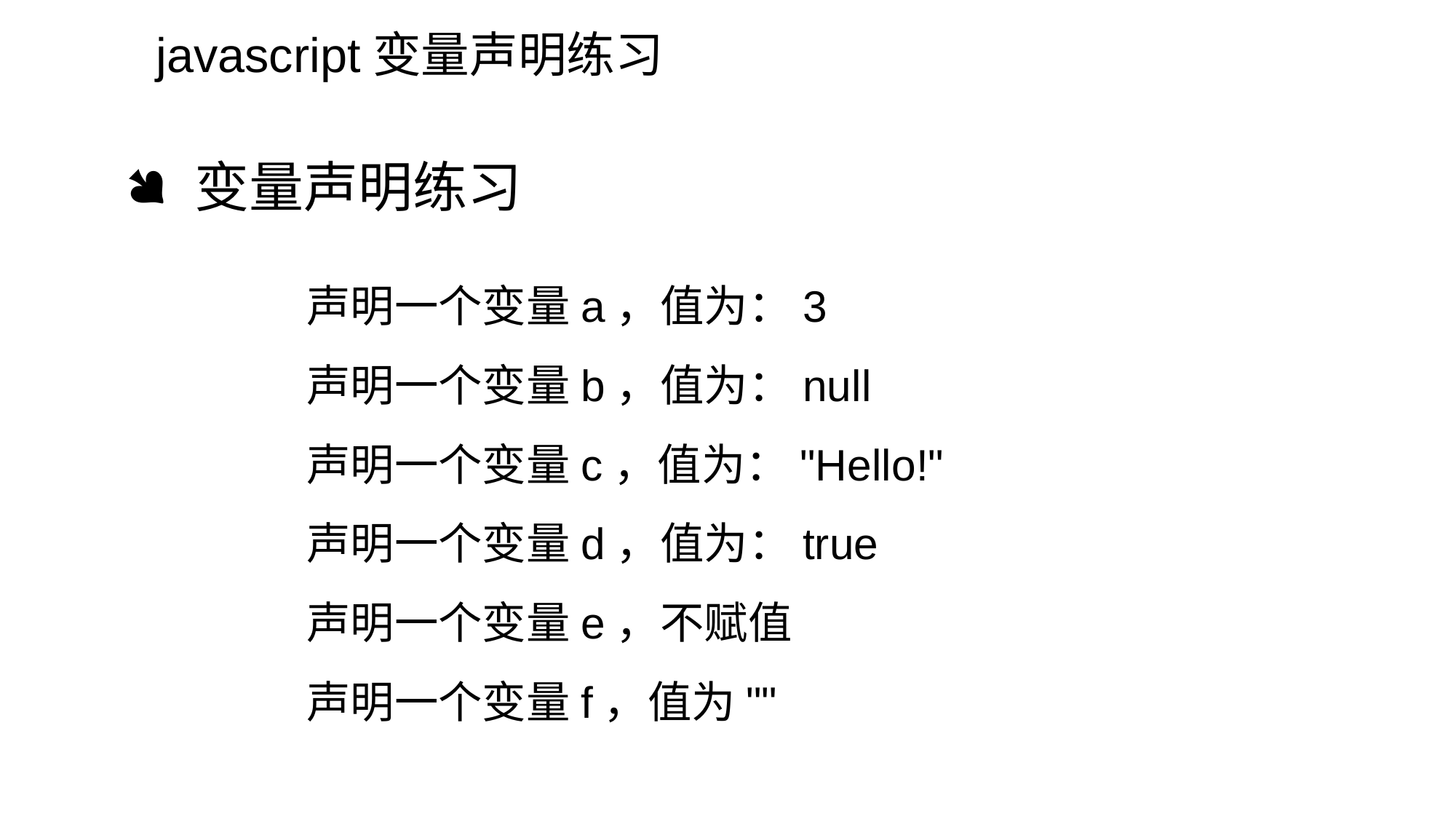

javascript变量声明练习
 变量声明练习
声明一个变量a，值为：3
声明一个变量b，值为：null
声明一个变量c，值为："Hello!"
声明一个变量d，值为：true
声明一个变量e，不赋值
声明一个变量f，值为""